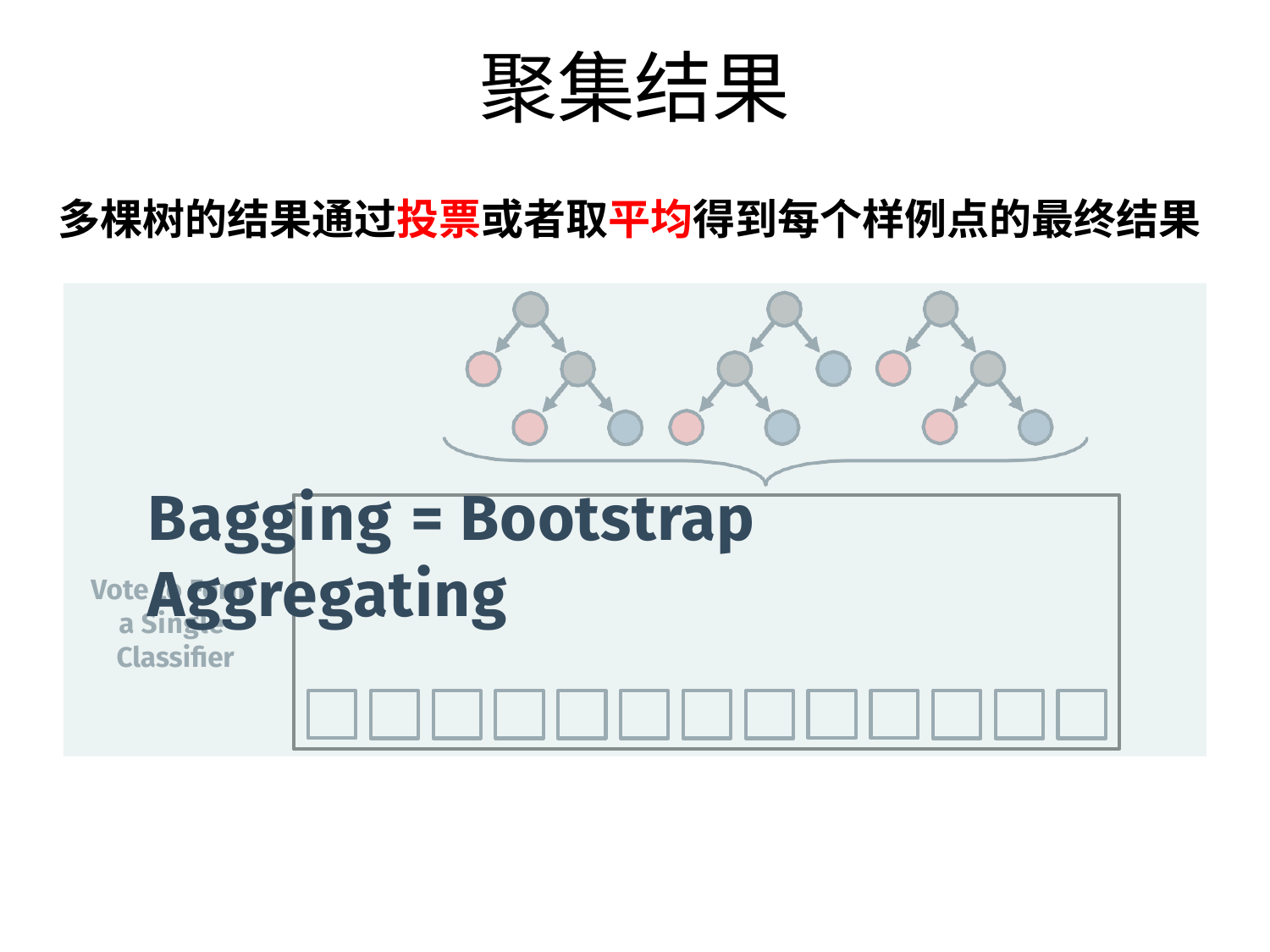

# 聚集结果
多棵树的结果通过投票或者取平均得到每个样例点的最终结果

Bagging = Bootstrap Aggregating

Vote to Form  a Single  Classifier